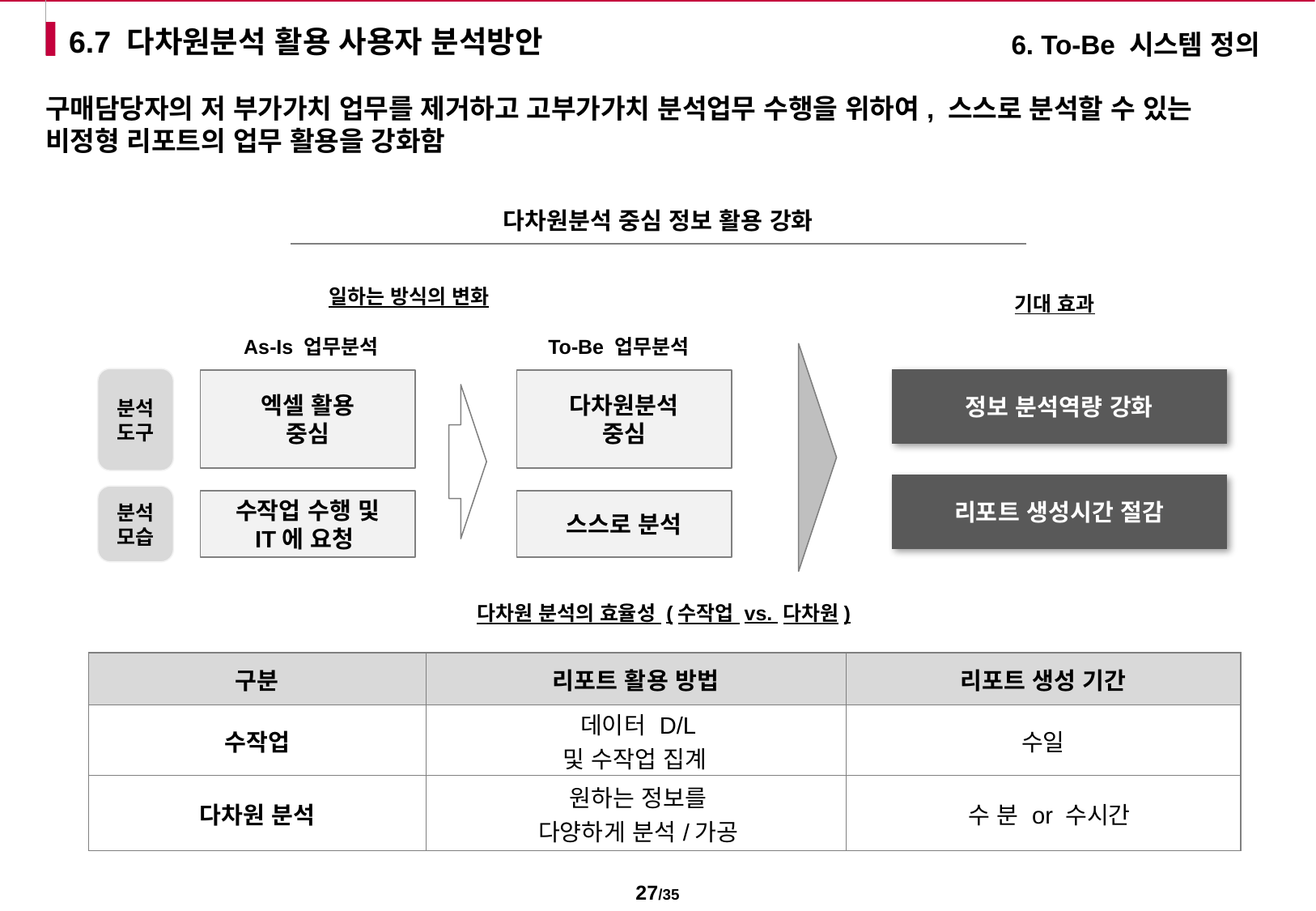

# 6.7 다차원분석 활용 사용자 분석방안
6. To-Be 시스템 정의
구매담당자의 저 부가가치 업무를 제거하고 고부가가치 분석업무 수행을 위하여, 스스로 분석할 수 있는 비정형 리포트의 업무 활용을 강화함
다차원분석 중심 정보 활용 강화
일하는 방식의 변화
기대 효과
As-Is 업무분석
To-Be 업무분석
분석
도구
정보 분석역량 강화
엑셀 활용
중심
다차원분석
중심

리포트 생성시간 절감
분석
모습
수작업 수행 및
IT에 요청
스스로 분석
다차원 분석의 효율성 (수작업 vs. 다차원)
| 구분 | 리포트 활용 방법 | 리포트 생성 기간 |
| --- | --- | --- |
| 수작업 | 데이터 D/L 및 수작업 집계 | 수일 |
| 다차원 분석 | 원하는 정보를 다양하게 분석/가공 | 수 분 or 수시간 |